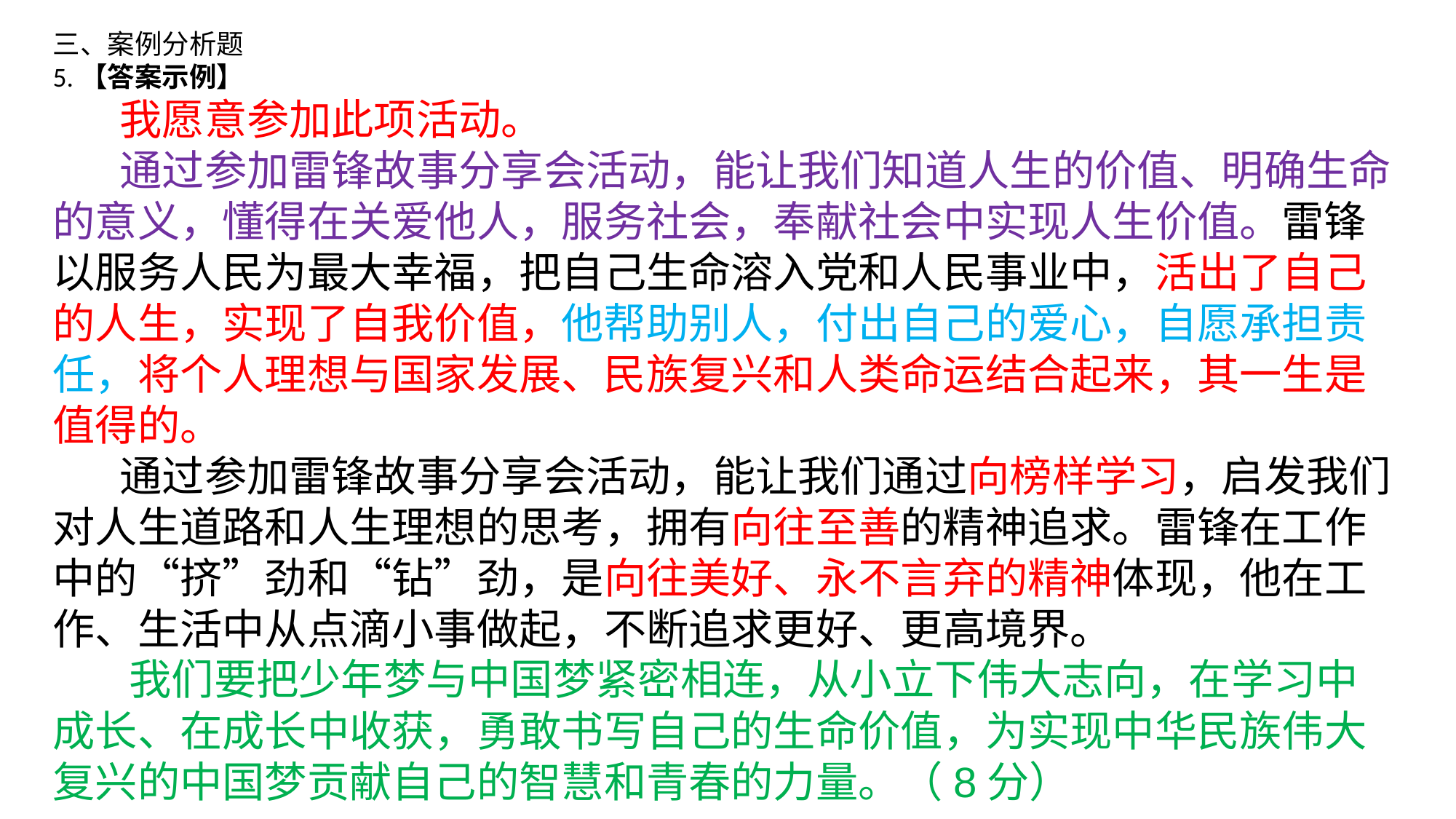

三、案例分析题5.【答案示例】
      我愿意参加此项活动。
      通过参加雷锋故事分享会活动，能让我们知道人生的价值、明确生命的意义，懂得在关爱他人，服务社会，奉献社会中实现人生价值。雷锋以服务人民为最大幸福，把自己生命溶入党和人民事业中，活出了自己的人生，实现了自我价值，他帮助别人，付出自己的爱心，自愿承担责任，将个人理想与国家发展、民族复兴和人类命运结合起来，其一生是值得的。
      通过参加雷锋故事分享会活动，能让我们通过向榜样学习，启发我们对人生道路和人生理想的思考，拥有向往至善的精神追求。雷锋在工作中的“挤”劲和“钻”劲，是向往美好、永不言弃的精神体现，他在工作、生活中从点滴小事做起，不断追求更好、更高境界。
       我们要把少年梦与中国梦紧密相连，从小立下伟大志向，在学习中成长、在成长中收获，勇敢书写自己的生命价值，为实现中华民族伟大复兴的中国梦贡献自己的智慧和青春的力量。（8分）